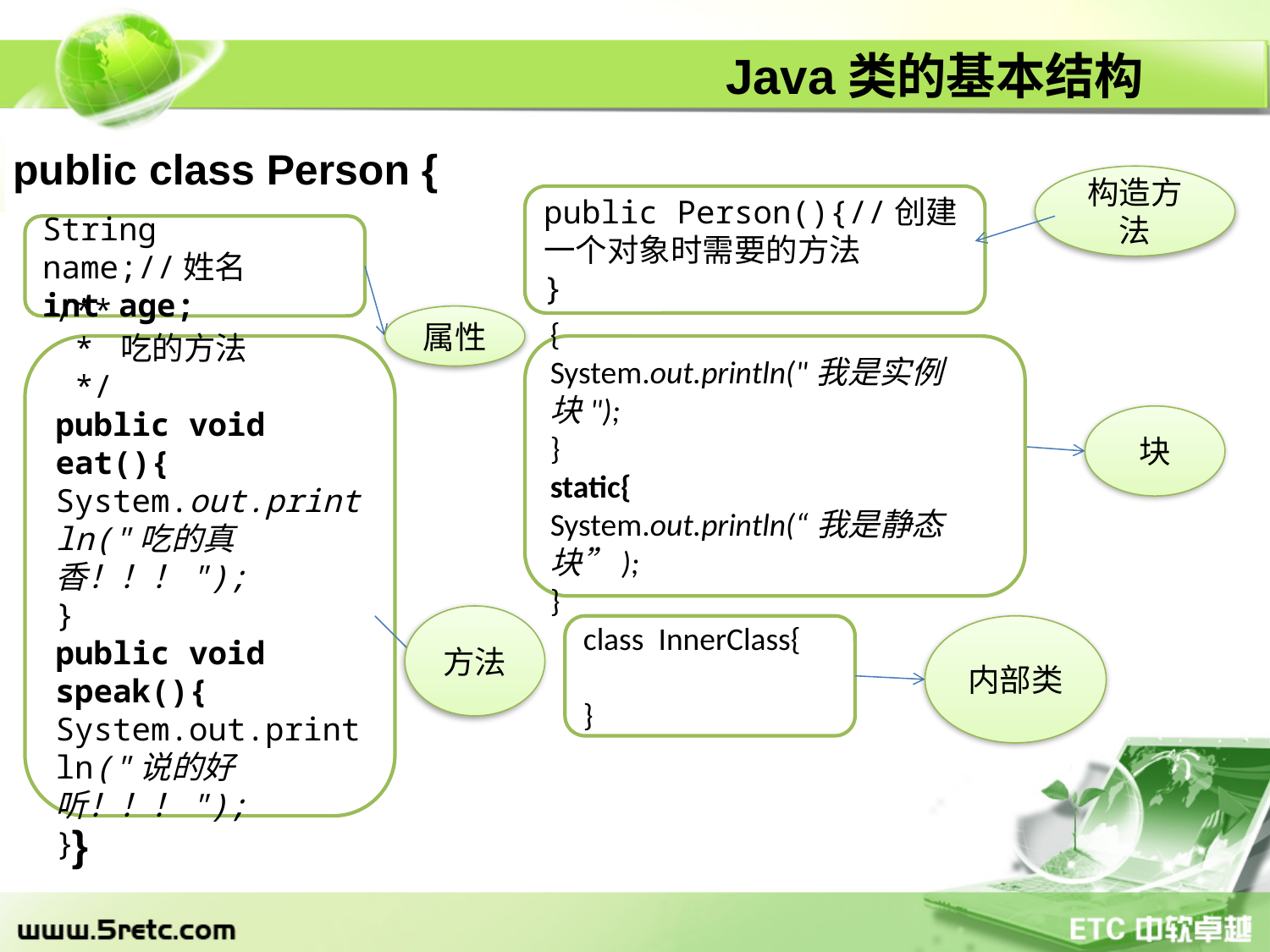

# Java类的基本结构

public class Person {

构造方法
public Person(){//创建一个对象时需要的方法
}
String name;//姓名
int age;
属性
/**
 * 吃的方法
 */
public void eat(){
System.out.println("吃的真香！！！");
}
public void speak(){
System.out.println("说的好听！！！");
}
{
System.out.println("我是实例块");
}
static{
System.out.println(“我是静态块”);
}
块
方法
class  InnerClass{

}
内部类
{